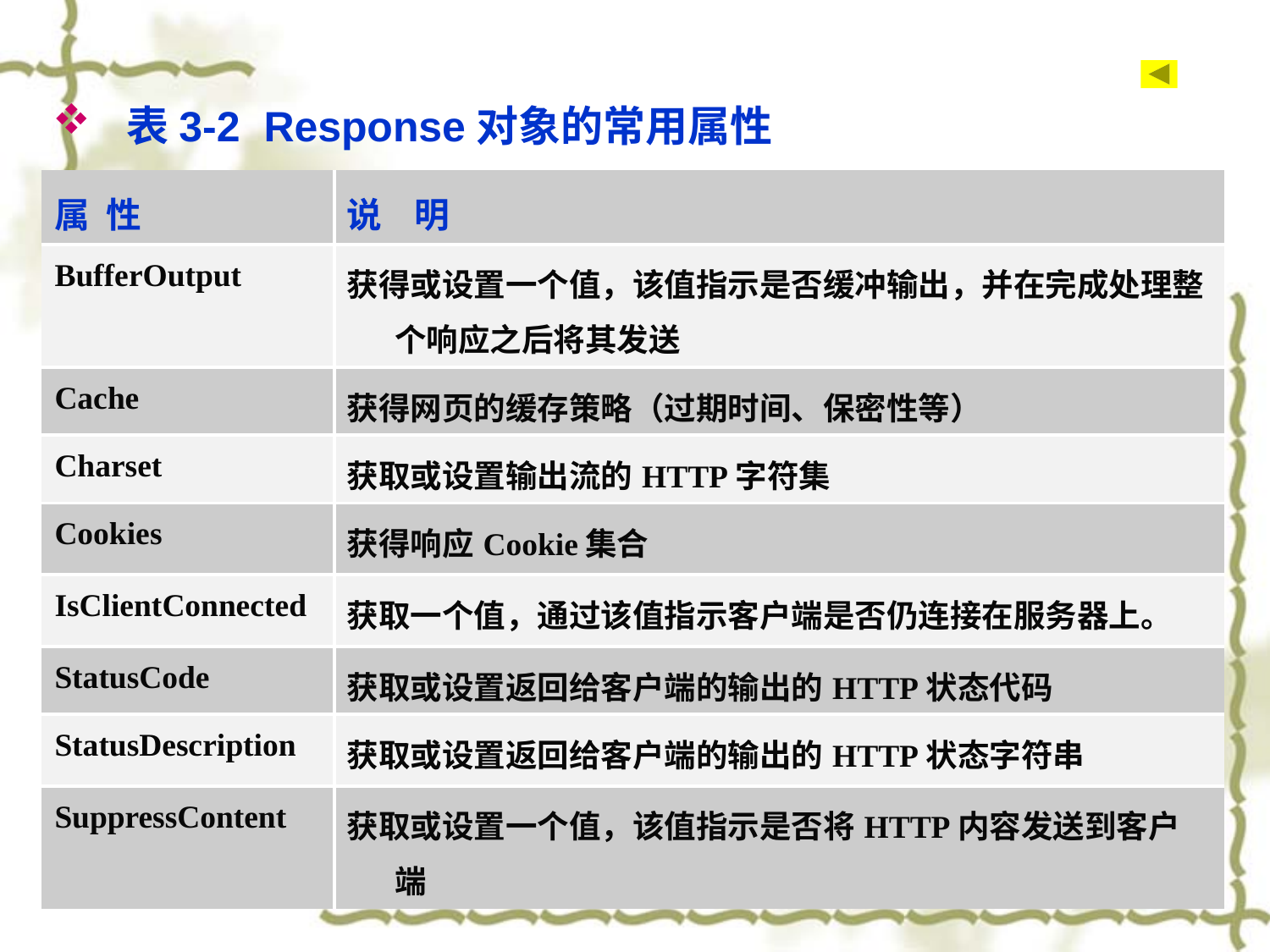

表3-2  Response对象的常用属性
| 属 性 | 说 明 |
| --- | --- |
| BufferOutput | 获得或设置一个值，该值指示是否缓冲输出，并在完成处理整个响应之后将其发送 |
| Cache | 获得网页的缓存策略（过期时间、保密性等） |
| Charset | 获取或设置输出流的HTTP字符集 |
| Cookies | 获得响应Cookie集合 |
| IsClientConnected | 获取一个值，通过该值指示客户端是否仍连接在服务器上。 |
| StatusCode | 获取或设置返回给客户端的输出的HTTP状态代码 |
| StatusDescription | 获取或设置返回给客户端的输出的HTTP状态字符串 |
| SuppressContent | 获取或设置一个值，该值指示是否将HTTP内容发送到客户端 |